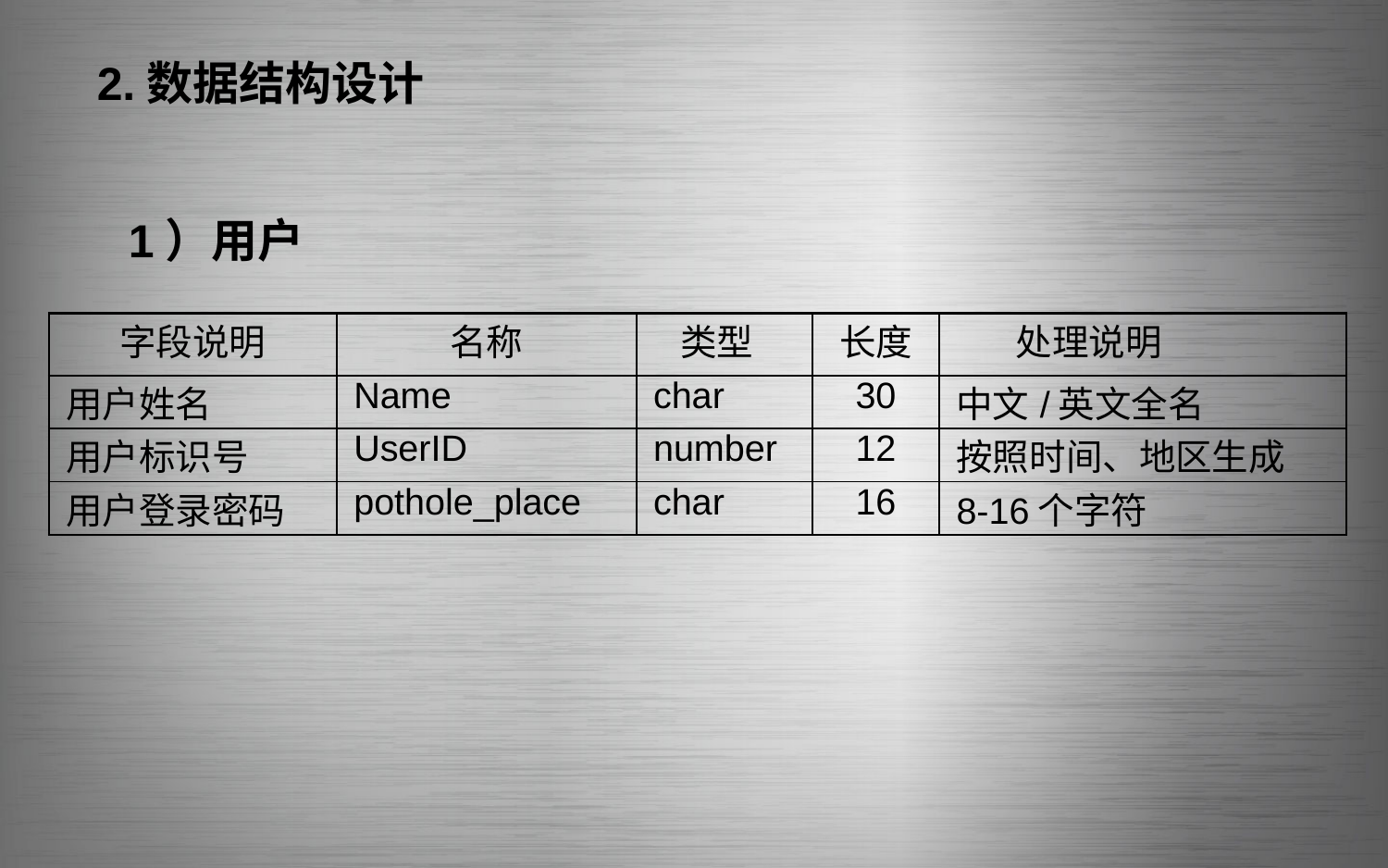

2.数据结构设计
1）用户
| 字段说明 | 名称 | 类型 | 长度 | 处理说明 |
| --- | --- | --- | --- | --- |
| 用户姓名 | Name | char | 30 | 中文/英文全名 |
| 用户标识号 | UserID | number | 12 | 按照时间、地区生成 |
| 用户登录密码 | pothole\_place | char | 16 | 8-16个字符 |